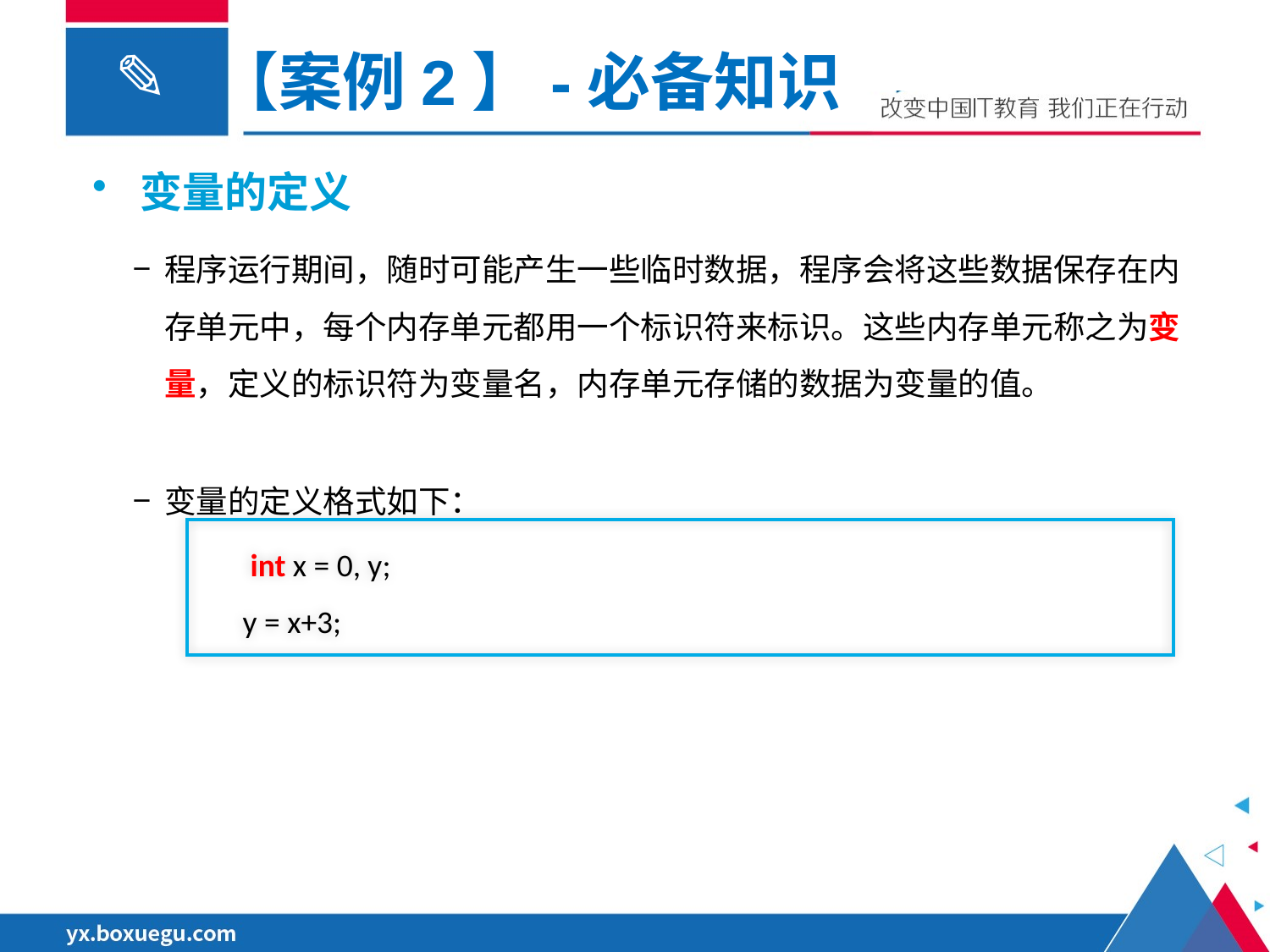

【案例2】-必备知识
变量的定义
程序运行期间，随时可能产生一些临时数据，程序会将这些数据保存在内存单元中，每个内存单元都用一个标识符来标识。这些内存单元称之为变量，定义的标识符为变量名，内存单元存储的数据为变量的值。

变量的定义格式如下：

   int x = 0, y;
      y = x+3;